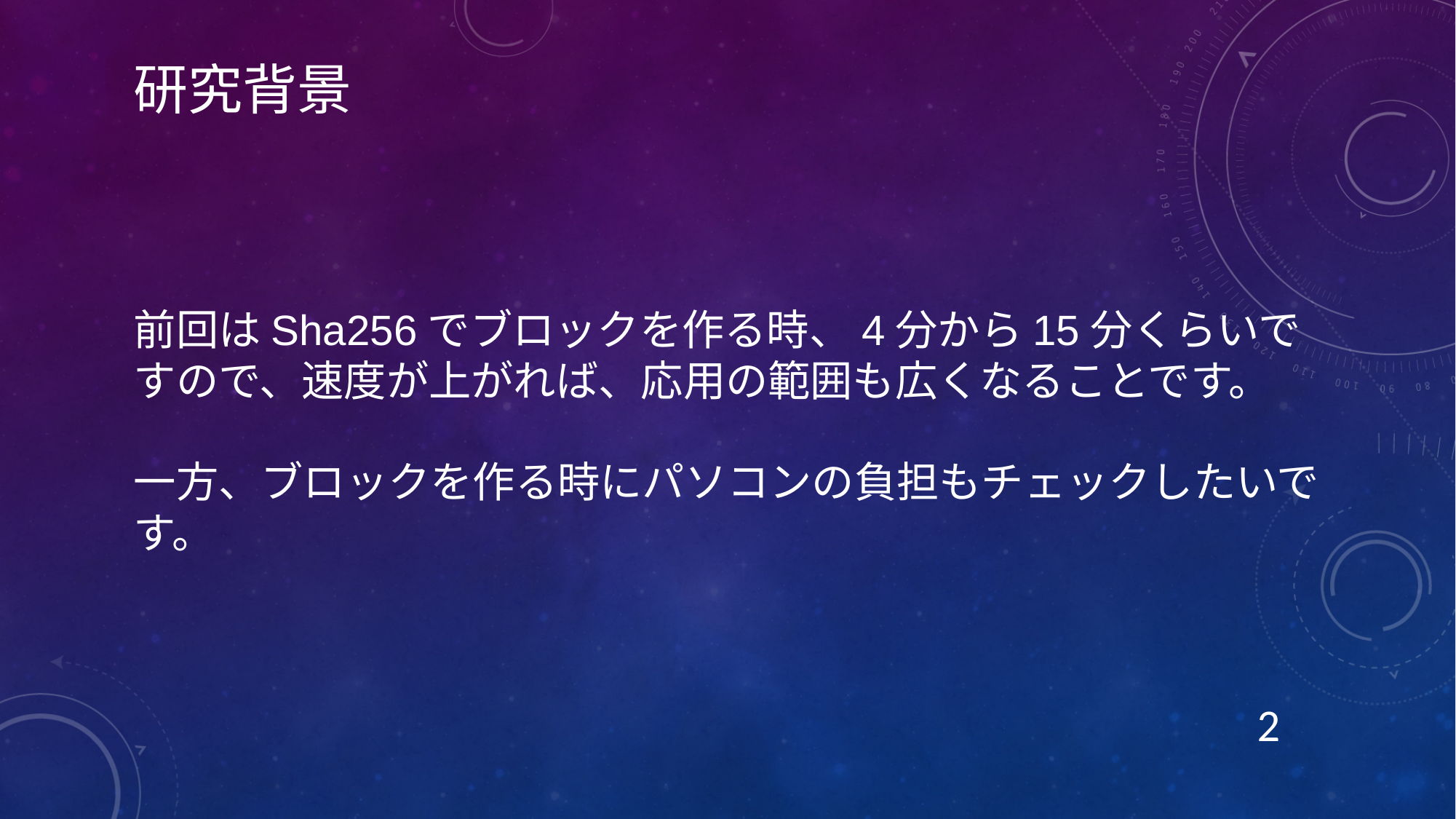

# 研究背景
前回はSha256でブロックを作る時、4分から15分くらいですので、速度が上がれば、応用の範囲も広くなることです。
一方、ブロックを作る時にパソコンの負担もチェックしたいです。
2